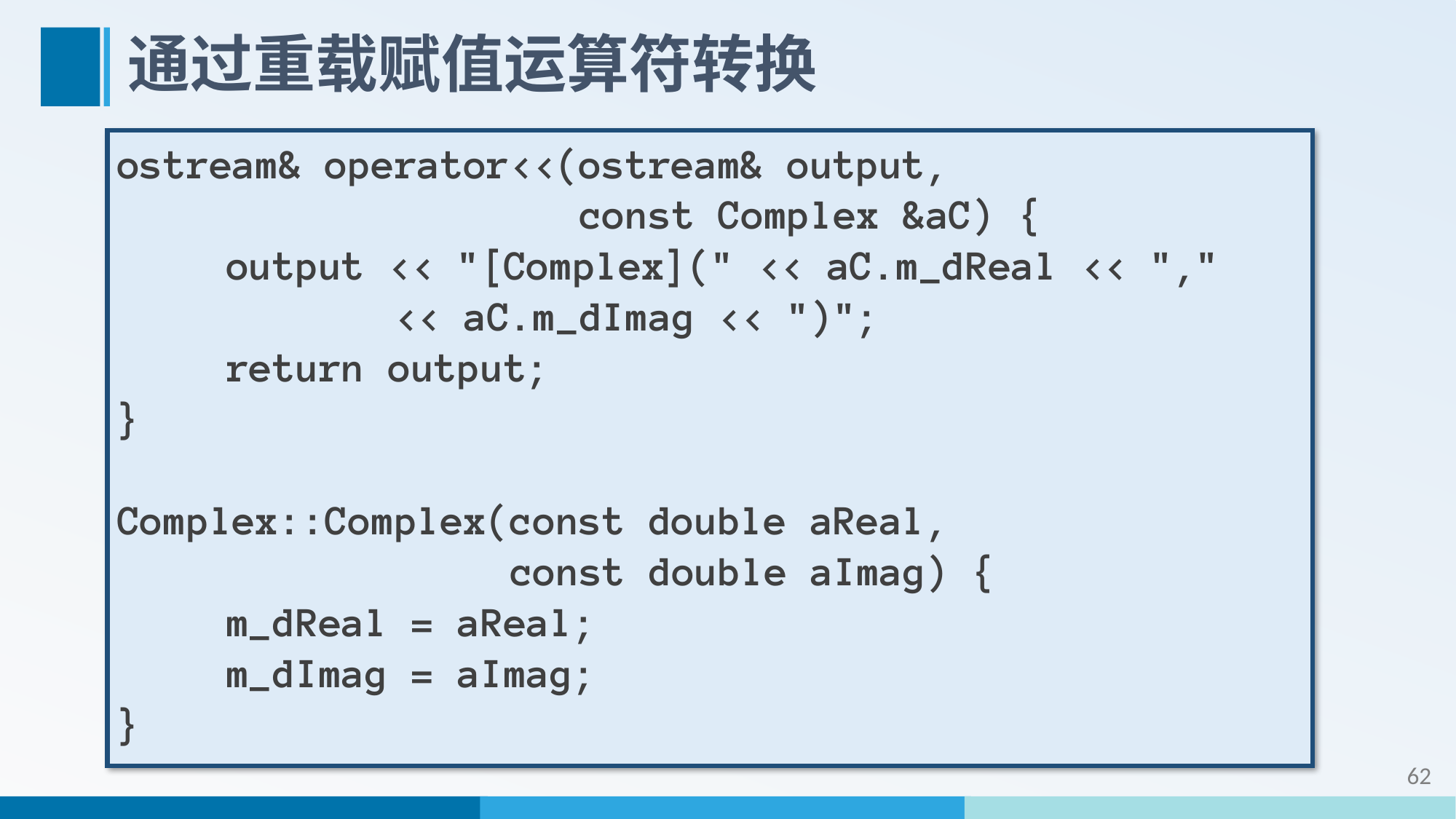

# 通过重载赋值运算符转换
ostream& operator<<(ostream& output,
                    const Complex &aC) {
	output << "[Complex](" << aC.m_dReal << ","
            << aC.m_dImag << ")";
	return output;
}

Complex::Complex(const double aReal,
                 const double aImag) {
	m_dReal = aReal;
	m_dImag = aImag;
}